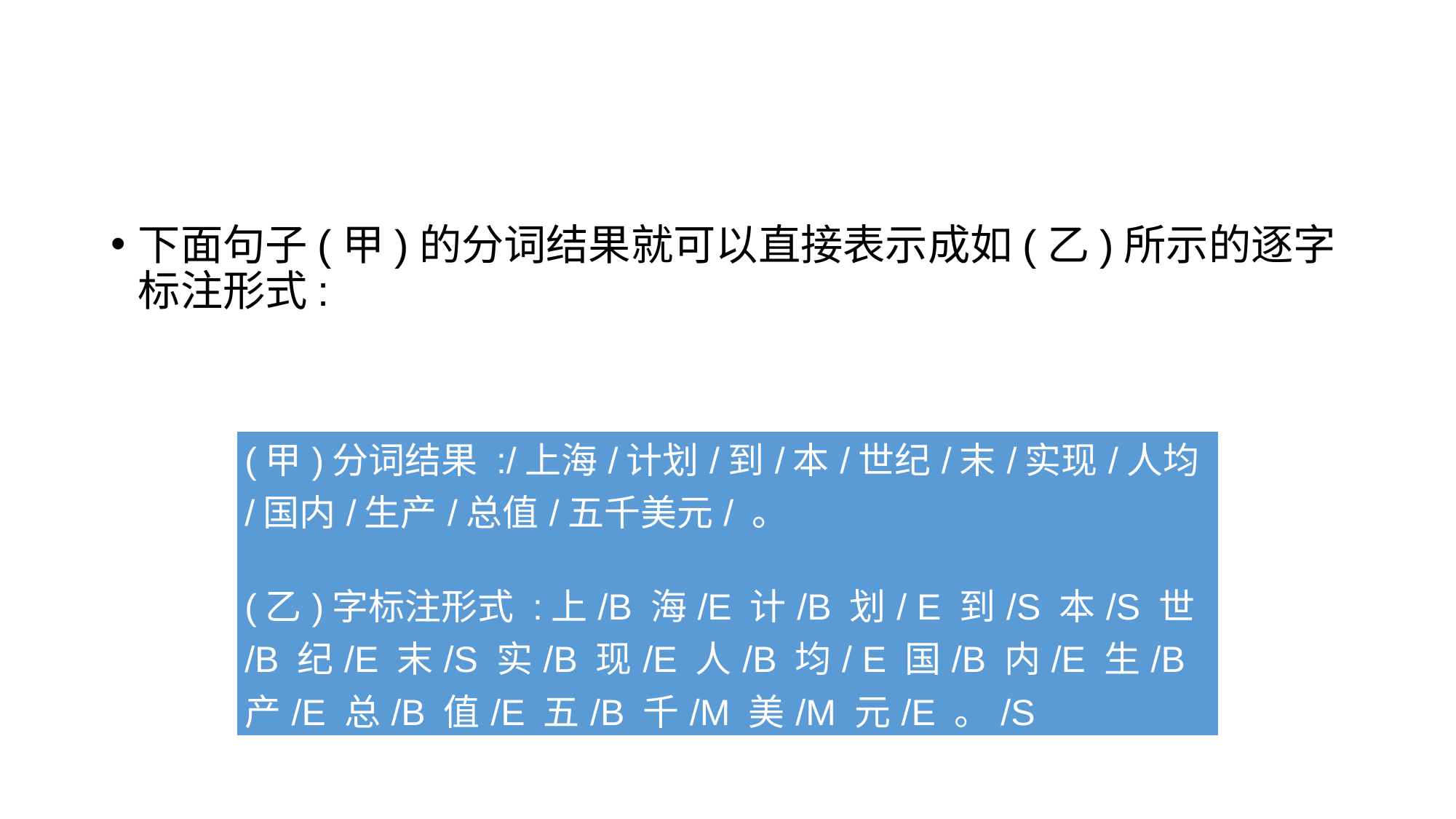

#
下面句子(甲)的分词结果就可以直接表示成如(乙)所示的逐字标注形式:
| (甲)分词结果 :/上海/计划/到/本/世纪/末/实现/人均/国内/生产/总值/五千美元/ 。 (乙)字标注形式 :上/B 海/E 计/B 划/ E 到/S 本/S 世/B 纪/E 末/S 实/B 现/E 人/B 均/ E 国/B 内/E 生/B 产/E 总/B 值/E 五/B 千/M 美/M 元/E 。/S |
| --- |